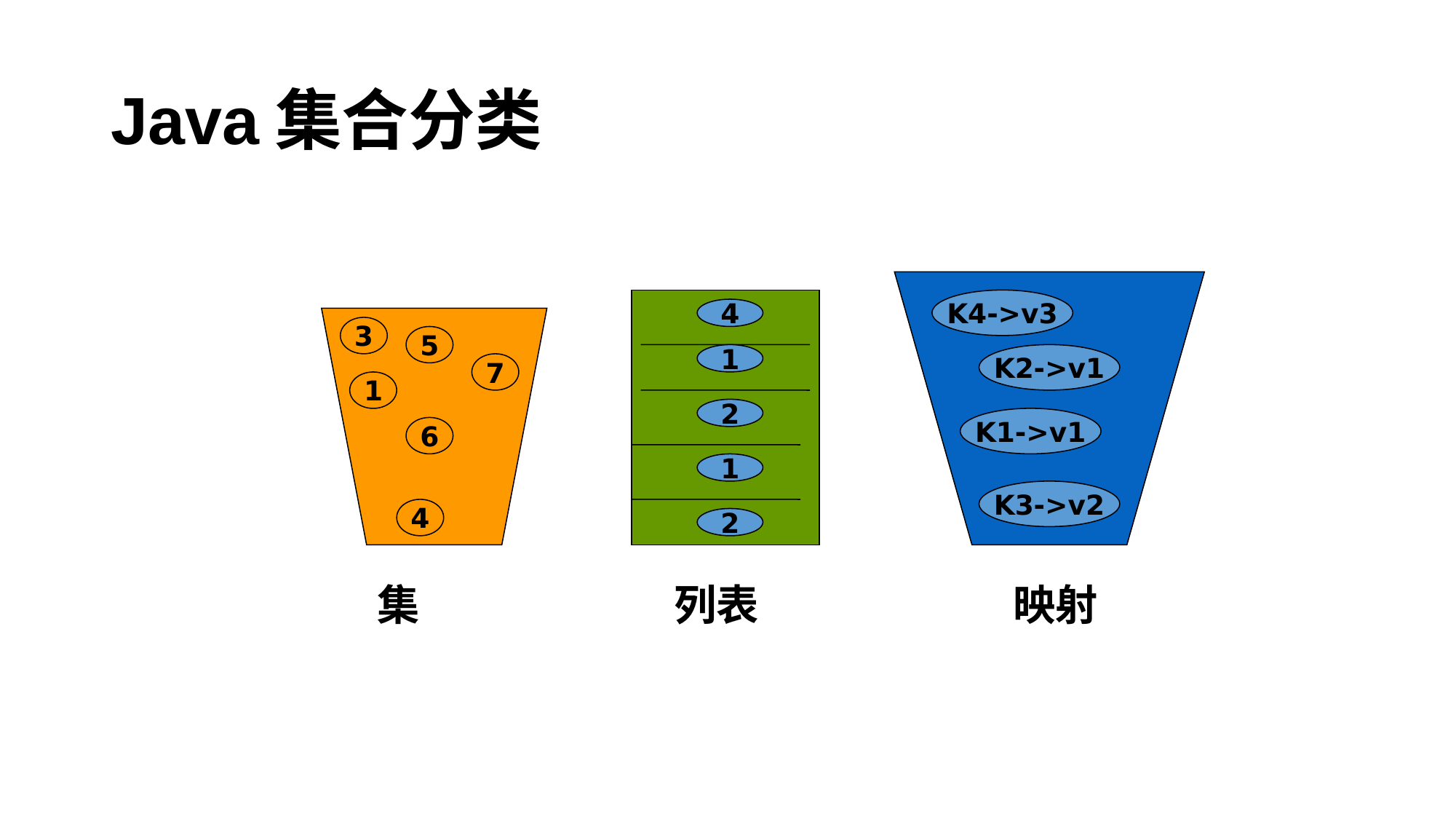

# Java集合分类

K4->v3
4

3
5
7
1
6
4

1
K2->v1

2
K1->v1

1
K3->v2

2
集　　　　　　列表　　　　　　映射